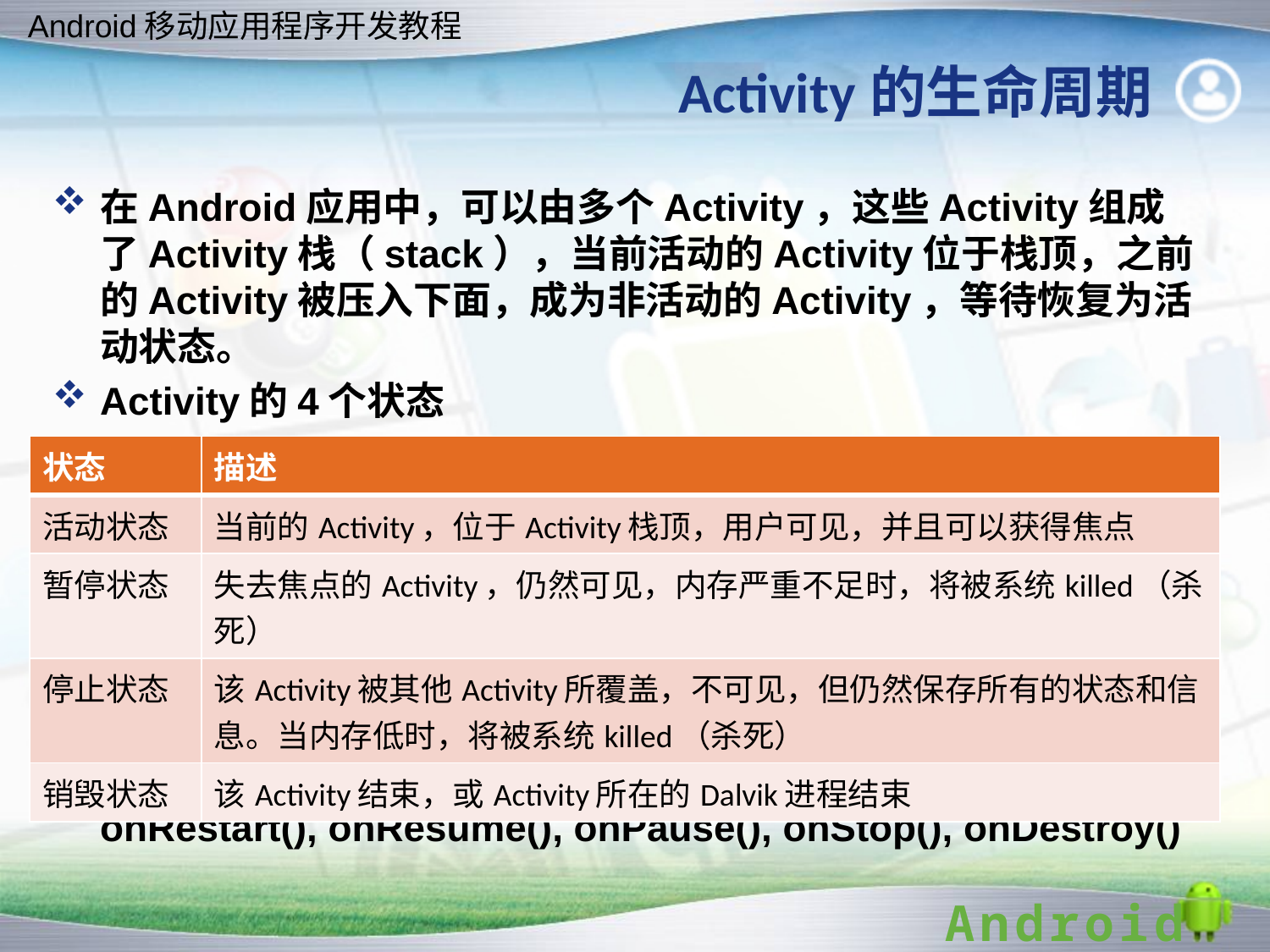

# Activity的生命周期
在Android应用中，可以由多个Activity，这些Activity组成了Activity栈（stack），当前活动的Activity位于栈顶，之前的Activity被压入下面，成为非活动的Activity，等待恢复为活动状态。
Activity的4个状态

七个与生命周期相关的回调方法：onCreate(), onStart(), onRestart(), onResume(), onPause(), onStop(), onDestroy()
| 状态 | 描述 |
| --- | --- |
| 活动状态 | 当前的Activity，位于Activity栈顶，用户可见，并且可以获得焦点 |
| 暂停状态 | 失去焦点的Activity，仍然可见，内存严重不足时，将被系统killed（杀死） |
| 停止状态 | 该Activity被其他Activity所覆盖，不可见，但仍然保存所有的状态和信息。当内存低时，将被系统killed（杀死） |
| 销毁状态 | 该Activity结束，或Activity所在的Dalvik进程结束 |